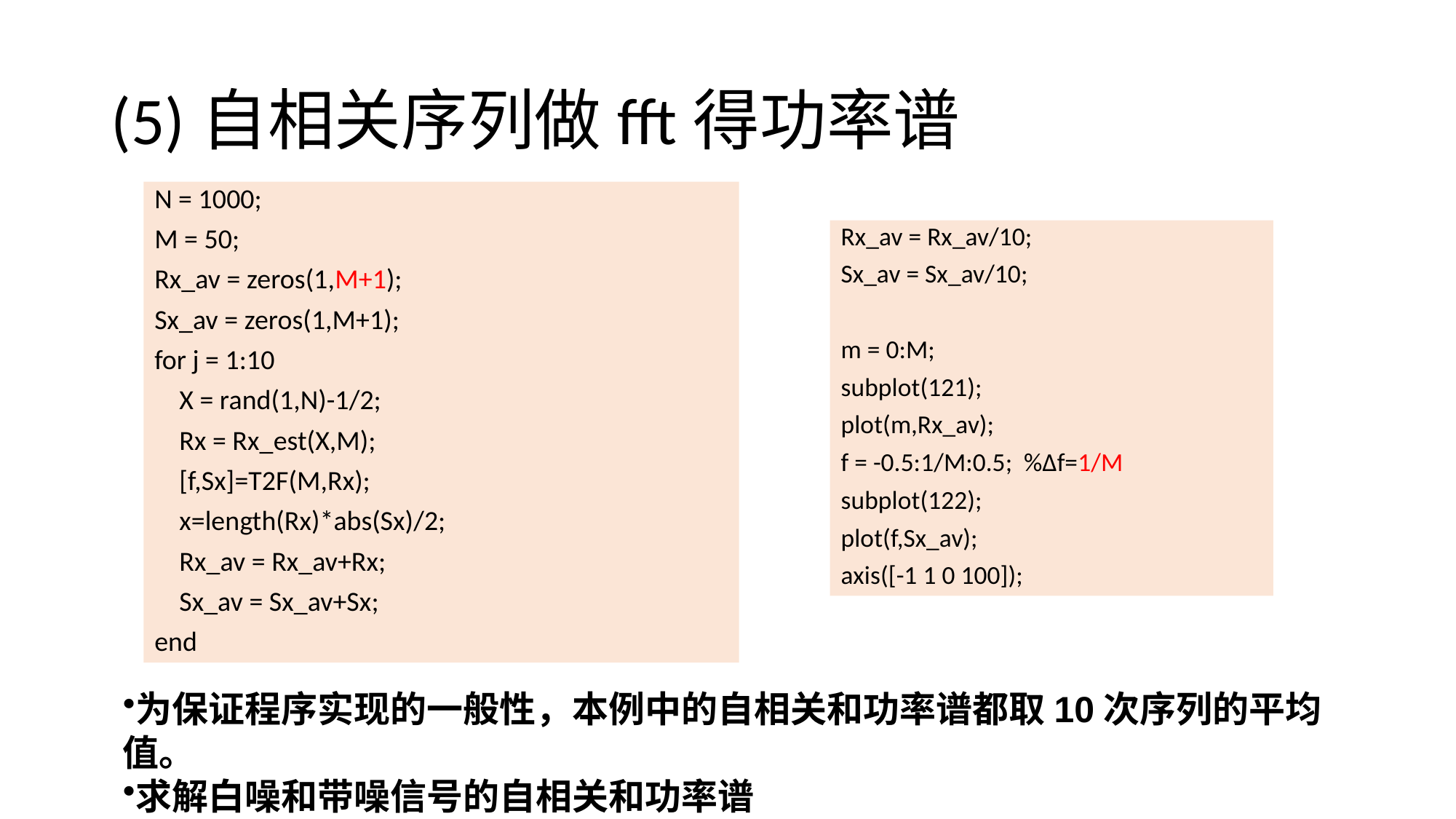

(5)自相关序列做fft得功率谱
N = 1000;
M = 50;
Rx_av = zeros(1,M+1);
Sx_av = zeros(1,M+1);
for j = 1:10
    X = rand(1,N)-1/2;
    Rx = Rx_est(X,M);
    [f,Sx]=T2F(M,Rx);
    x=length(Rx)*abs(Sx)/2;
    Rx_av = Rx_av+Rx;
    Sx_av = Sx_av+Sx;
end
Rx_av = Rx_av/10;
Sx_av = Sx_av/10;

m = 0:M;
subplot(121);
plot(m,Rx_av);
f = -0.5:1/M:0.5;  %∆f=1/M
subplot(122);
plot(f,Sx_av);
axis([-1 1 0 100]);

为保证程序实现的一般性，本例中的自相关和功率谱都取10次序列的平均值。
求解白噪和带噪信号的自相关和功率谱